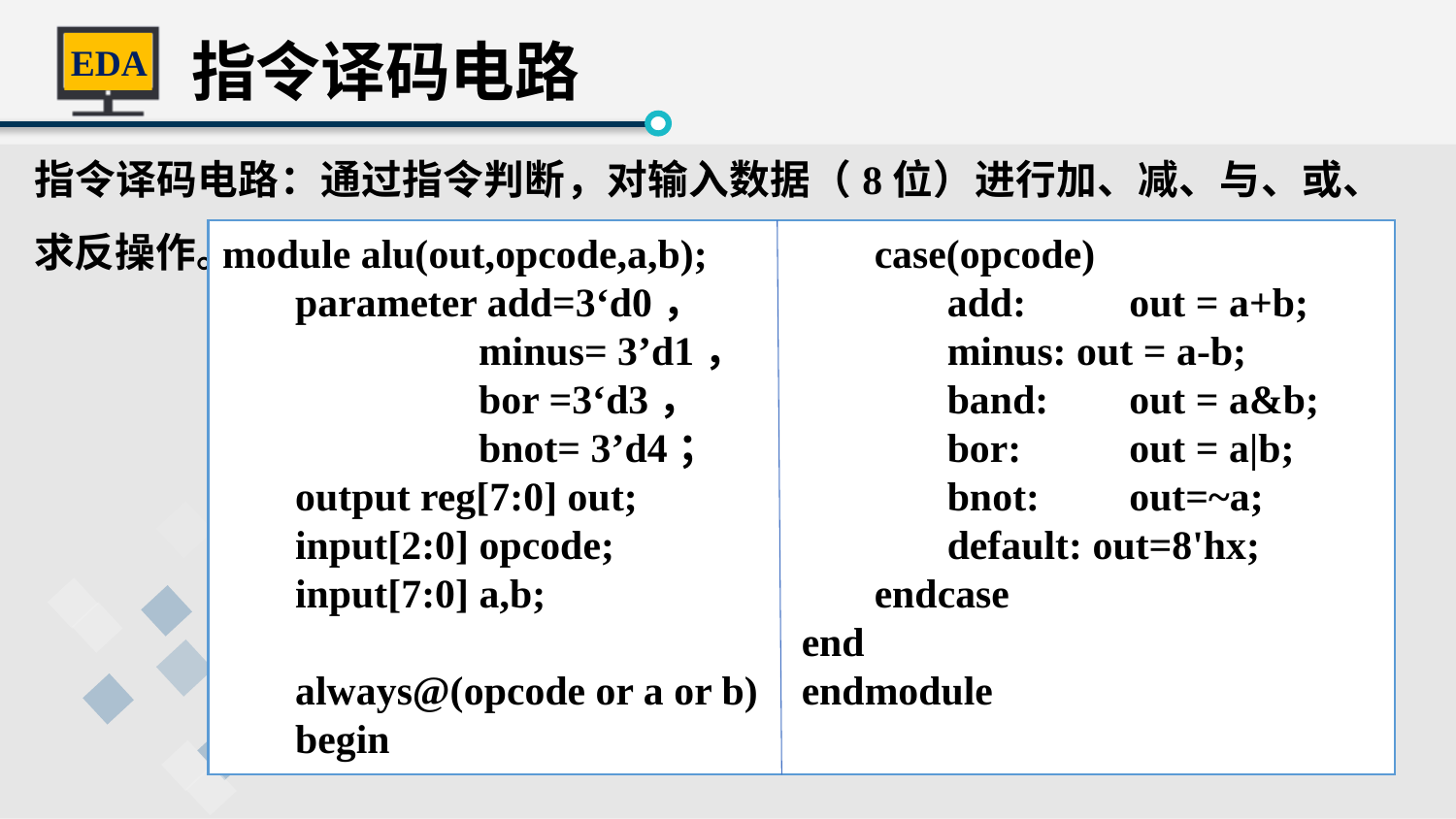

指令译码电路
指令译码电路：通过指令判断，对输入数据（8位）进行加、减、与、或、求反操作。
module alu(out,opcode,a,b);
parameter add=3‘d0，
                  minus= 3’d1，
                  bor =3‘d3，
                  bnot= 3’d4；
output reg[7:0] out;
input[2:0] opcode;
input[7:0] a,b;

always@(opcode or a or b)
begin
case(opcode)
add: 	out = a+b;
minus: out = a-b;
band: 	out = a&b;
bor: 	out = a|b;
bnot: 	out=~a;
default: out=8'hx;
endcase
end
endmodule